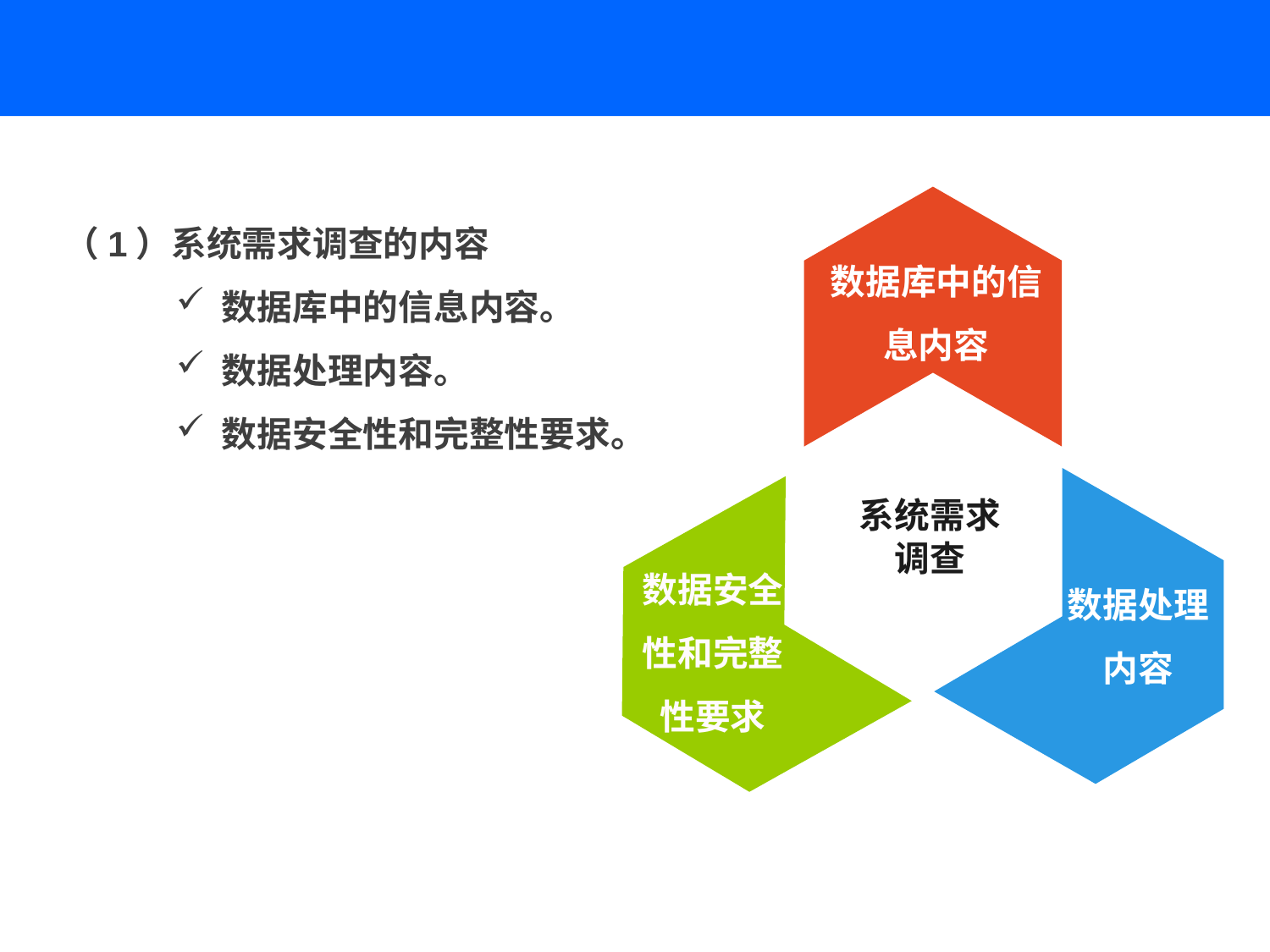

（1）系统需求调查的内容
 数据库中的信息内容。
 数据处理内容。
 数据安全性和完整性要求。
数据库中的信息内容

系统需求
调查

数据安全性和完整性要求
数据处理内容